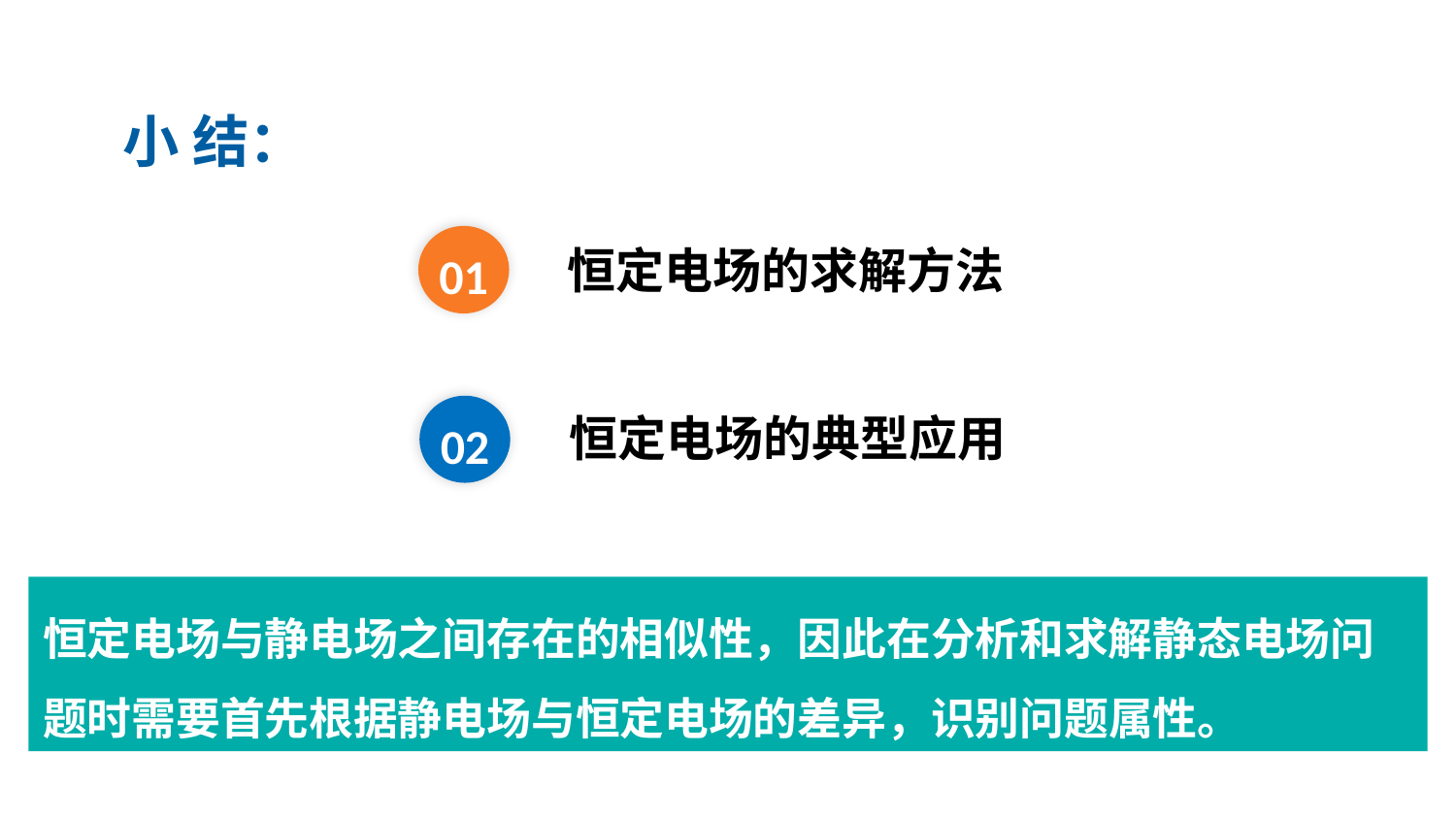

小 结：
01
恒定电场的求解方法
02
恒定电场的典型应用
恒定电场与静电场之间存在的相似性，因此在分析和求解静态电场问题时需要首先根据静电场与恒定电场的差异，识别问题属性。